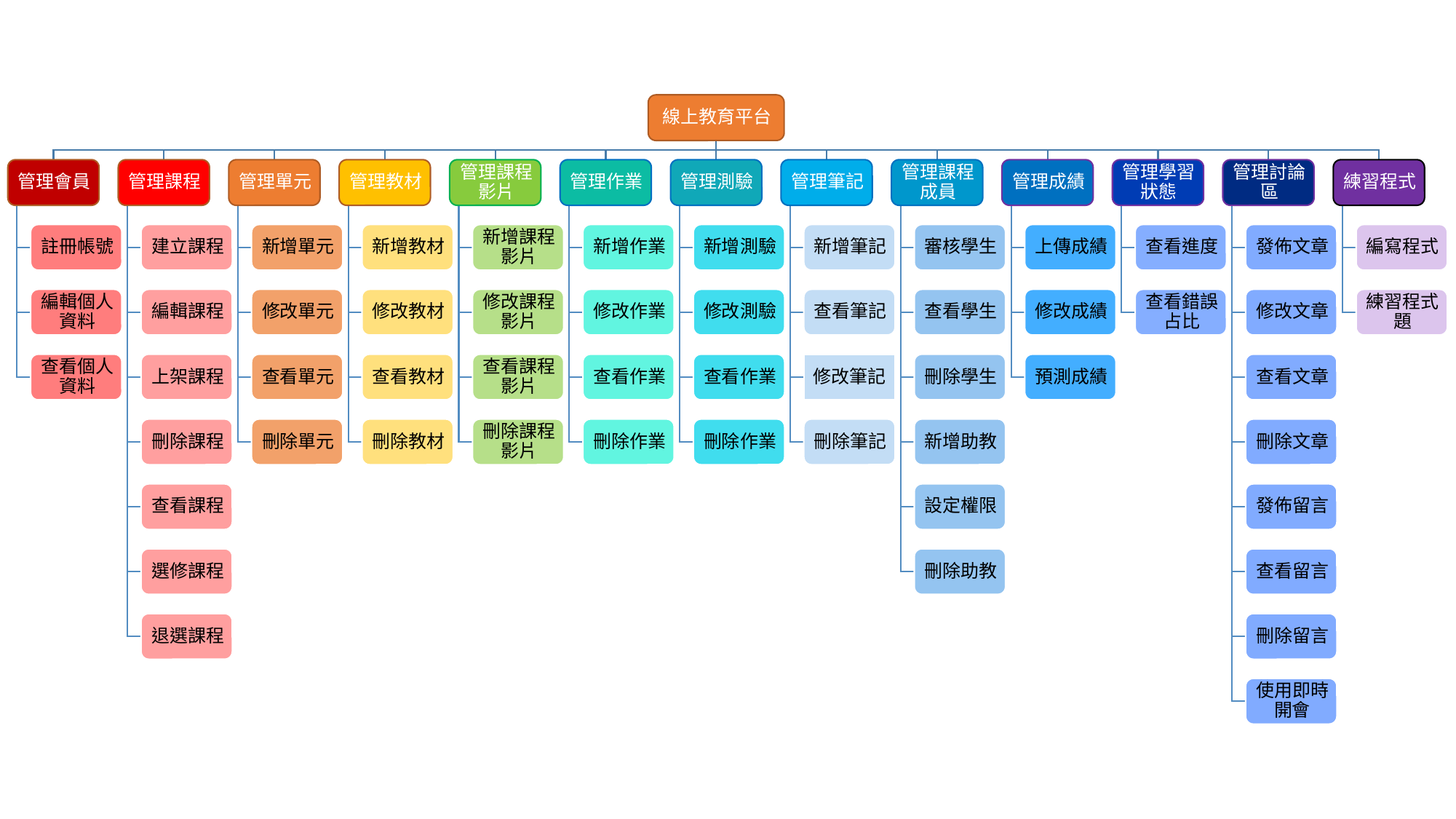

線上教育平台
管理會員
註冊帳號
編輯個人資料
查看個人資料
管理課程
建立課程
編輯課程
上架課程
刪除課程
查看課程
選修課程
退選課程
管理單元
新增單元
修改單元
查看單元
刪除單元
管理教材
新增教材
修改教材
查看教材
刪除教材
管理課程影片
新增課程影片
修改課程影片
查看課程影片
刪除課程影片
管理作業
新增作業
修改作業
查看作業
刪除作業
管理測驗
新增測驗
修改測驗
查看作業
刪除作業
管理筆記
新增筆記
查看筆記
修改筆記
刪除筆記
管理課程成員
審核學生
查看學生
刪除學生
新增助教
設定權限
刪除助教
管理成績
上傳成績
修改成績
預測成績
管理學習狀態
查看進度
查看錯誤占比
管理討論區
發佈文章
修改文章
查看文章
刪除文章
發佈留言
查看留言
刪除留言
使用即時開會
練習程式
編寫程式
練習程式題